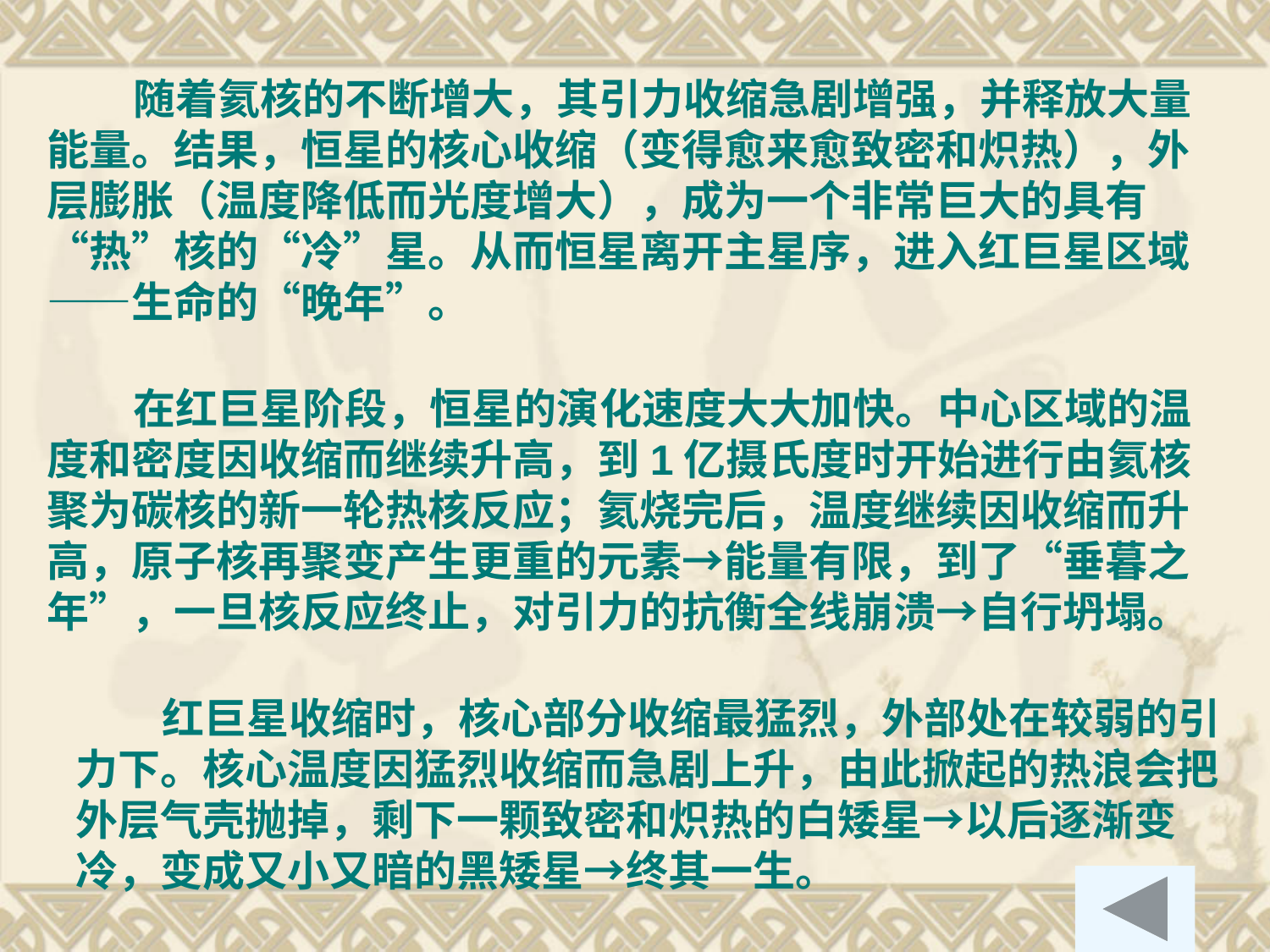

随着氦核的不断增大，其引力收缩急剧增强，并释放大量能量。结果，恒星的核心收缩（变得愈来愈致密和炽热），外层膨胀（温度降低而光度增大），成为一个非常巨大的具有“热”核的“冷”星。从而恒星离开主星序，进入红巨星区域——生命的“晚年”。
        在红巨星阶段，恒星的演化速度大大加快。中心区域的温度和密度因收缩而继续升高，到1亿摄氏度时开始进行由氦核聚为碳核的新一轮热核反应；氦烧完后，温度继续因收缩而升高，原子核再聚变产生更重的元素→能量有限，到了“垂暮之年”，一旦核反应终止，对引力的抗衡全线崩溃→自行坍塌。
        红巨星收缩时，核心部分收缩最猛烈，外部处在较弱的引力下。核心温度因猛烈收缩而急剧上升，由此掀起的热浪会把外层气壳抛掉，剩下一颗致密和炽热的白矮星→以后逐渐变冷，变成又小又暗的黑矮星→终其一生。